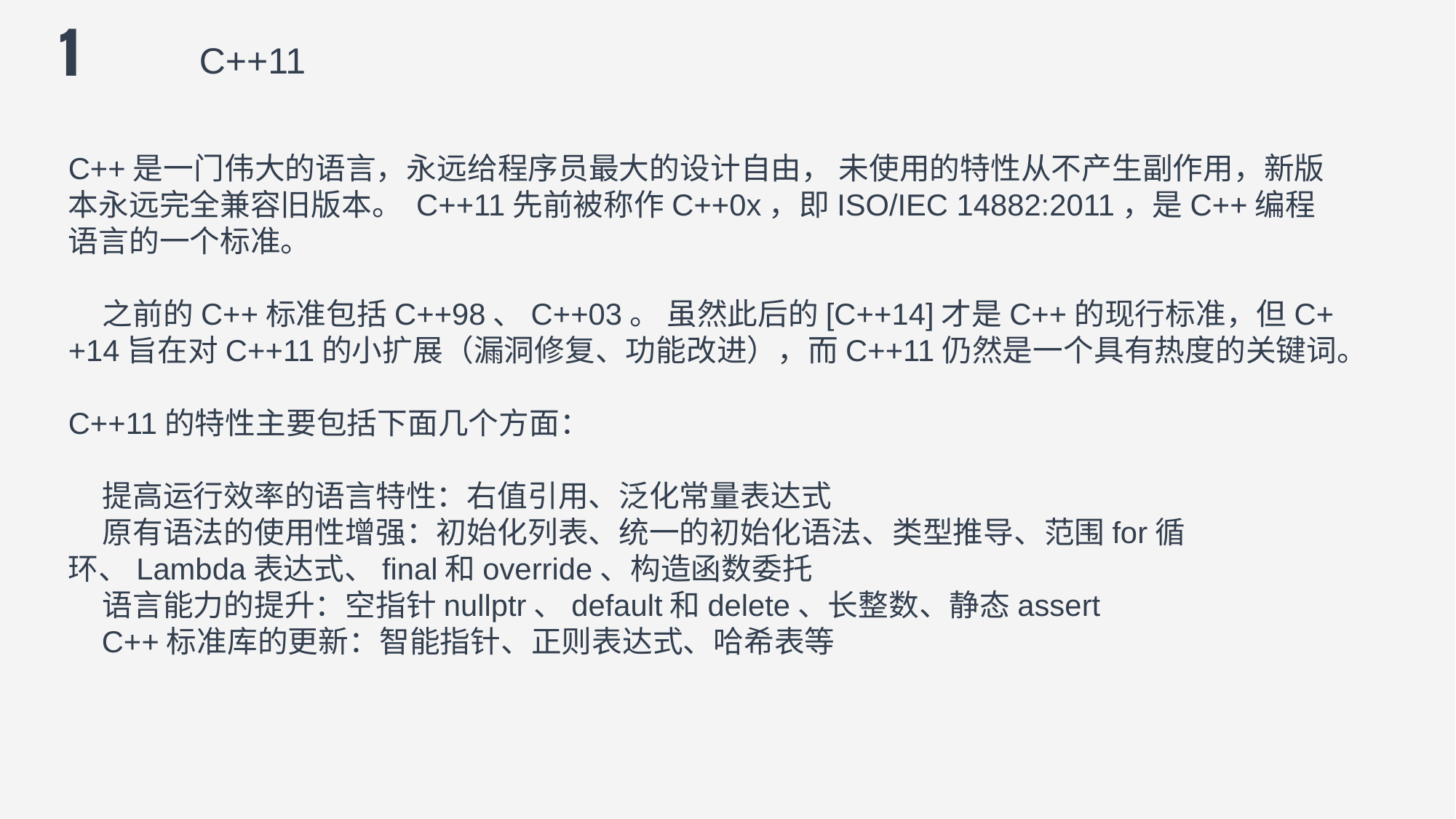

1
C++11
C++是一门伟大的语言，永远给程序员最大的设计自由， 未使用的特性从不产生副作用，新版本永远完全兼容旧版本。 C++11先前被称作C++0x，即ISO/IEC 14882:2011，是C++编程语言的一个标准。

    之前的C++标准包括C++98、C++03。 虽然此后的[C++14]才是C++的现行标准，但C++14旨在对C++11的小扩展（漏洞修复、功能改进），而C++11仍然是一个具有热度的关键词。

C++11的特性主要包括下面几个方面：

    提高运行效率的语言特性：右值引用、泛化常量表达式
    原有语法的使用性增强：初始化列表、统一的初始化语法、类型推导、范围for循环、Lambda表达式、final和override、构造函数委托
    语言能力的提升：空指针nullptr、default和delete、长整数、静态assert
    C++标准库的更新：智能指针、正则表达式、哈希表等